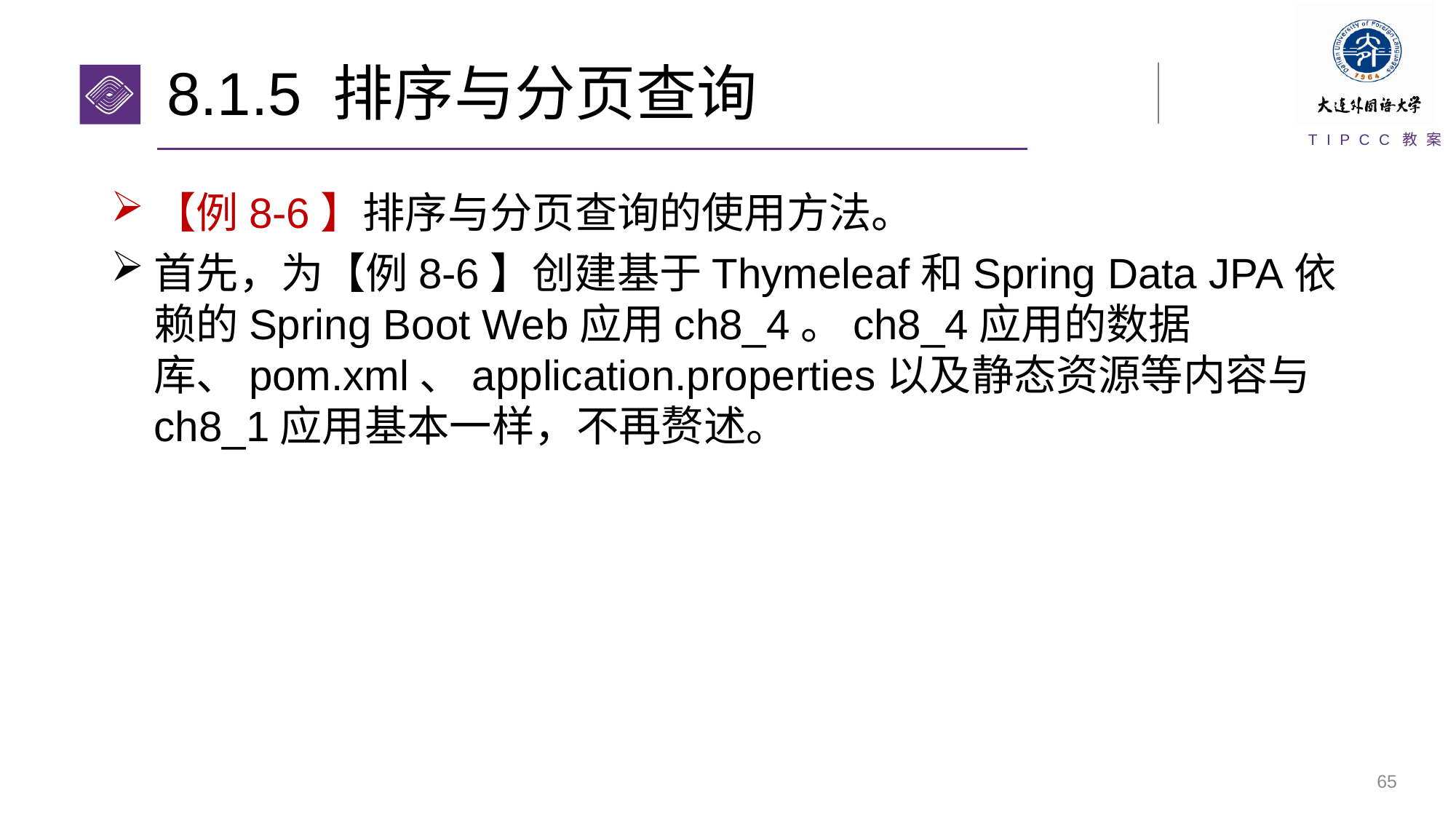

# 8.1.5 排序与分页查询
【例8-6】排序与分页查询的使用方法。
首先，为【例8-6】创建基于Thymeleaf和Spring Data JPA依赖的Spring Boot Web应用ch8_4。ch8_4应用的数据库、pom.xml、application.properties以及静态资源等内容与ch8_1应用基本一样，不再赘述。

65